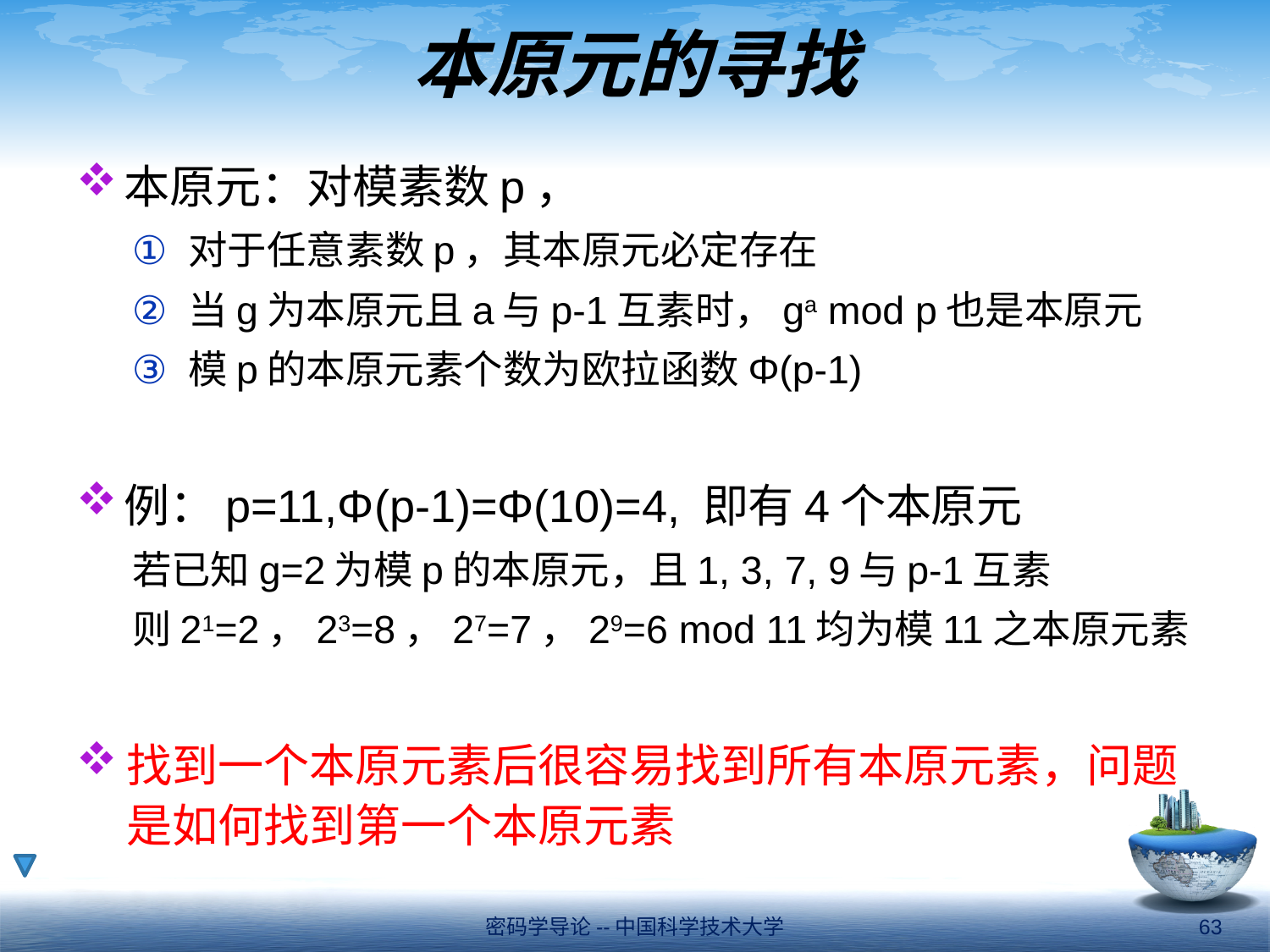

# 本原元的寻找
本原元：对模素数p，
对于任意素数p，其本原元必定存在
当g为本原元且a与p-1互素时，ga mod p也是本原元
模p的本原元素个数为欧拉函数Φ(p-1)

例：p=11,Φ(p-1)=Φ(10)=4, 即有4个本原元
若已知g=2为模p的本原元，且1, 3, 7, 9与p-1互素
则21=2，23=8，27=7，29=6 mod 11均为模11之本原元素

找到一个本原元素后很容易找到所有本原元素，问题是如何找到第一个本原元素

密码学导论--中国科学技术大学
63